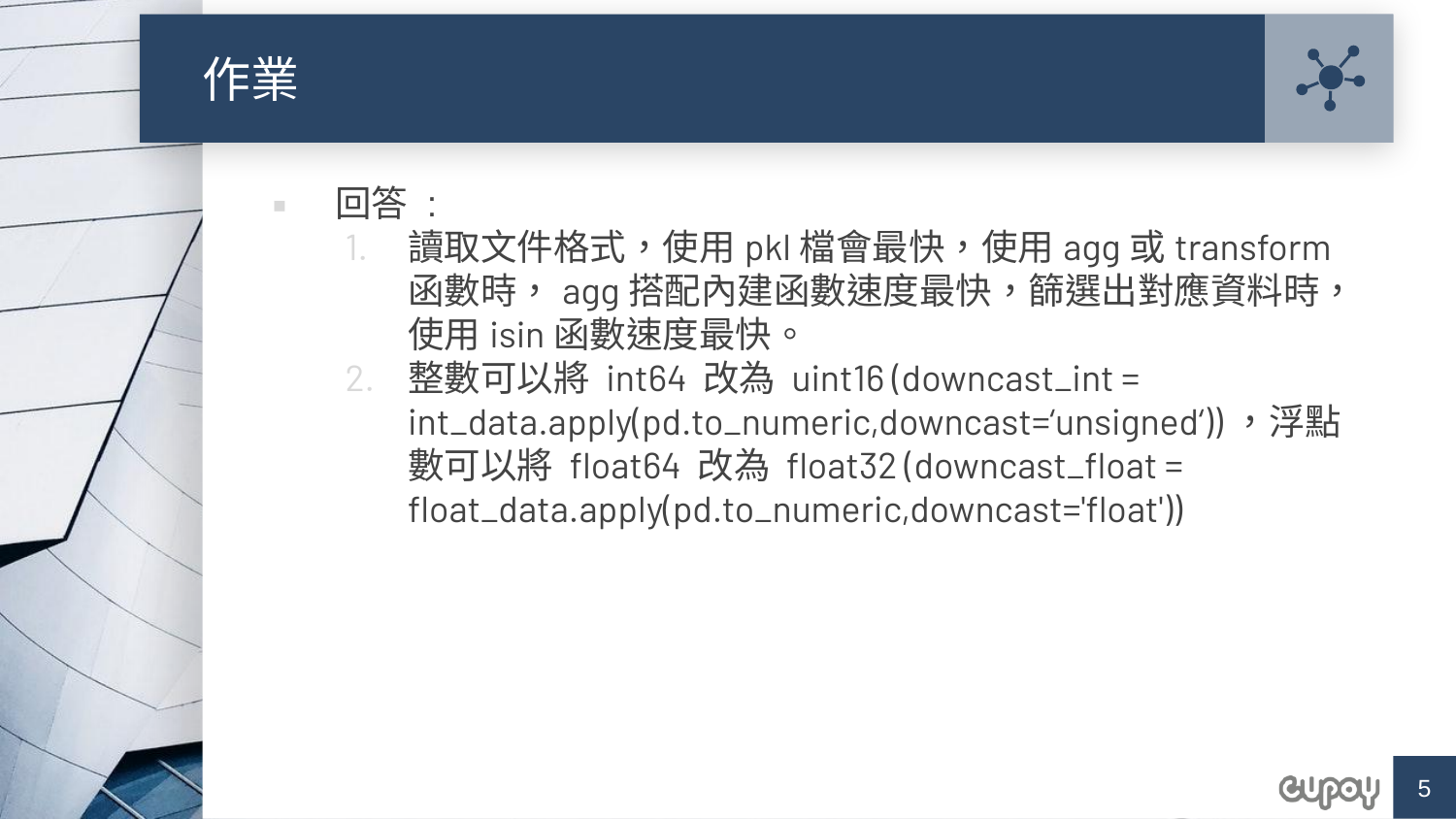

# 作業

回答 :
讀取文件格式，使用pkl檔會最快，使用agg或transform函數時，agg搭配內建函數速度最快，篩選出對應資料時，使用isin函數速度最快。
整數可以將 int64 改為 uint16 (downcast_int = int_data.apply(pd.to_numeric,downcast=‘unsigned‘))，浮點數可以將 float64 改為 float32 (downcast_float = float_data.apply(pd.to_numeric,downcast='float'))
5